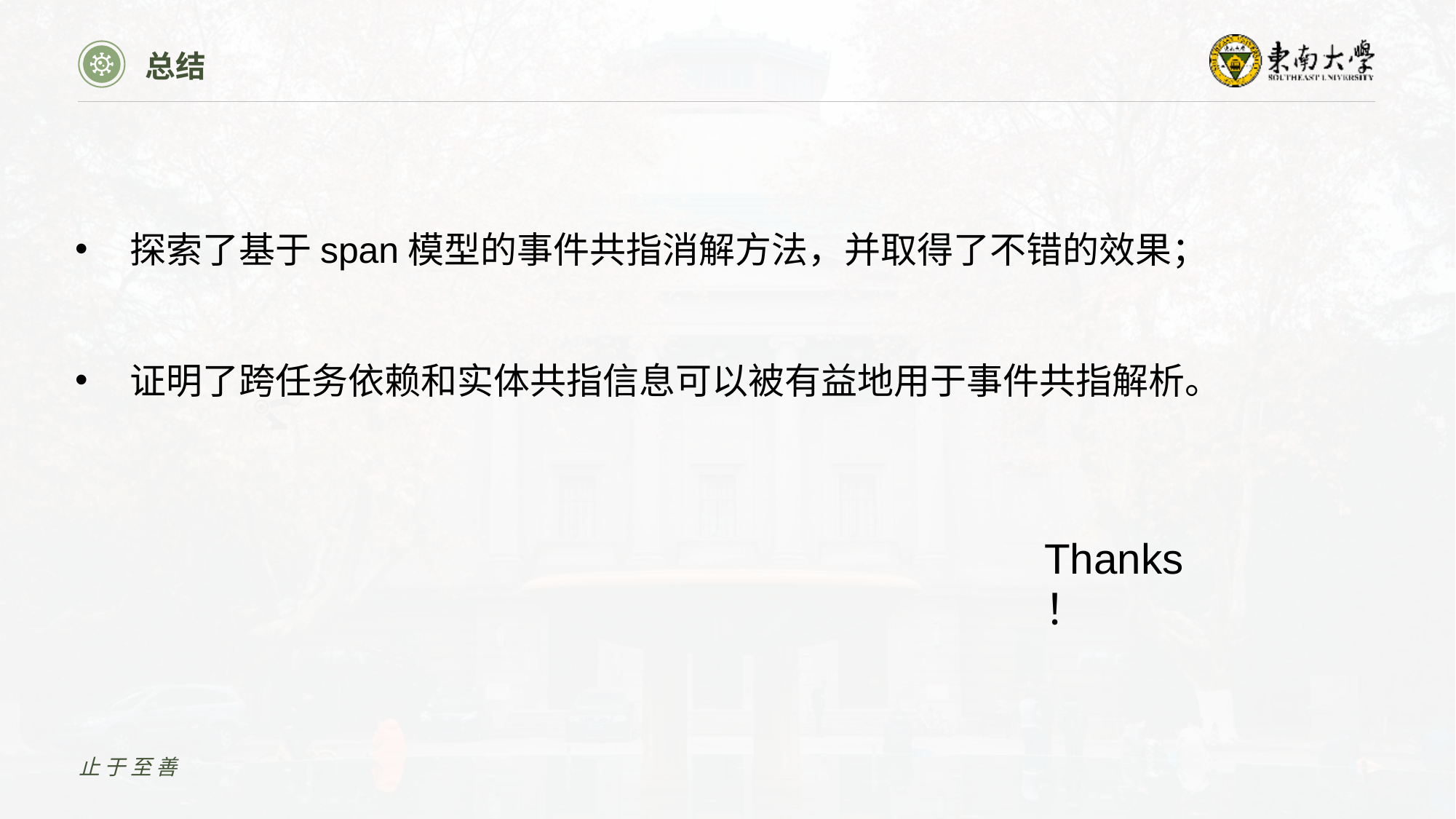

总结
探索了基于span模型的事件共指消解方法，并取得了不错的效果；

证明了跨任务依赖和实体共指信息可以被有益地用于事件共指解析。

Thanks！
止于至善
30